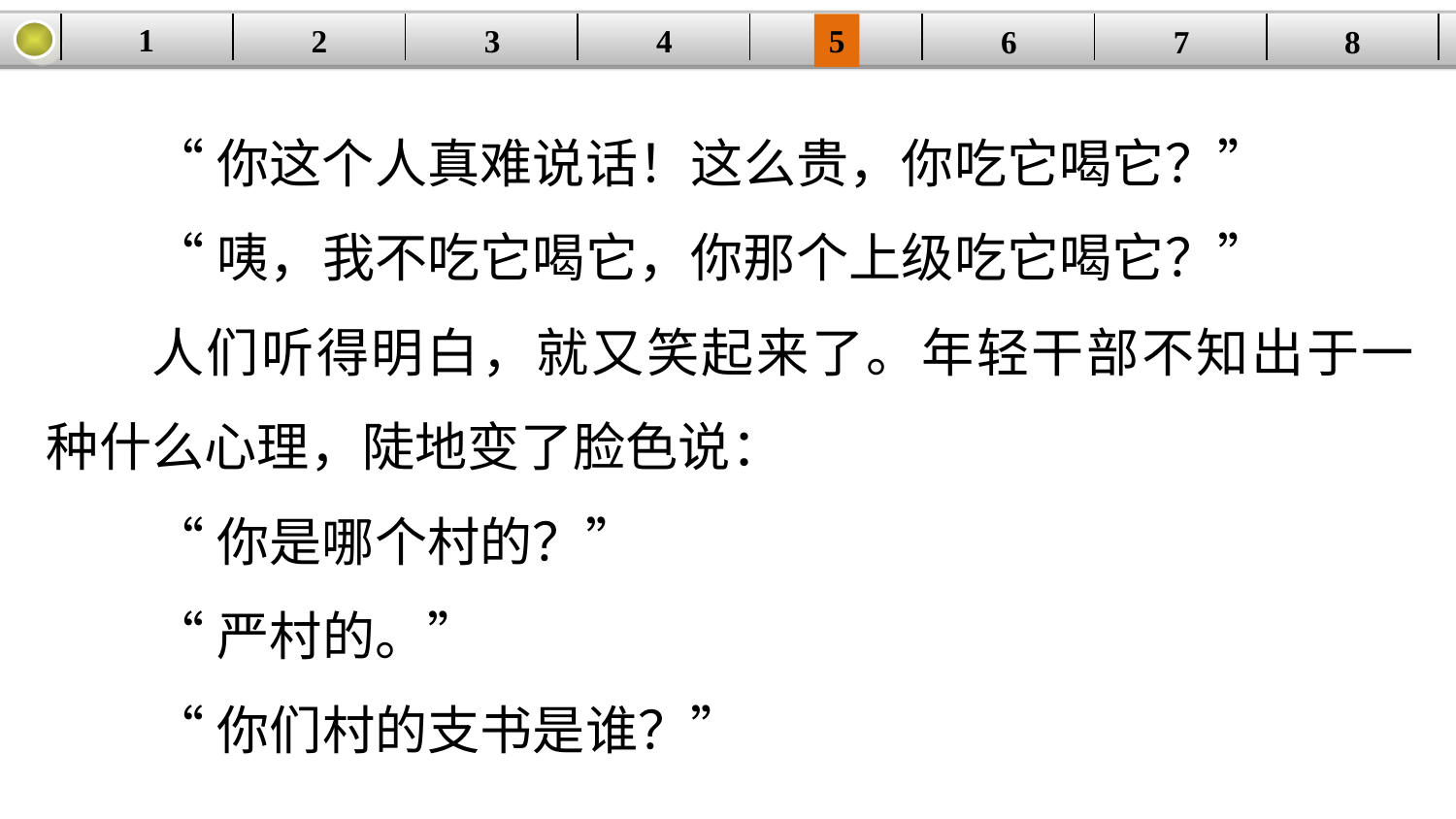

1
2
3
4
|  |  |  |  |  |  |  |  |
| --- | --- | --- | --- | --- | --- | --- | --- |
5
6
7
8

“你这个人真难说话！这么贵，你吃它喝它？”
“咦，我不吃它喝它，你那个上级吃它喝它？”
人们听得明白，就又笑起来了。年轻干部不知出于一种什么心理，陡地变了脸色说：
“你是哪个村的？”
“严村的。”
“你们村的支书是谁？”